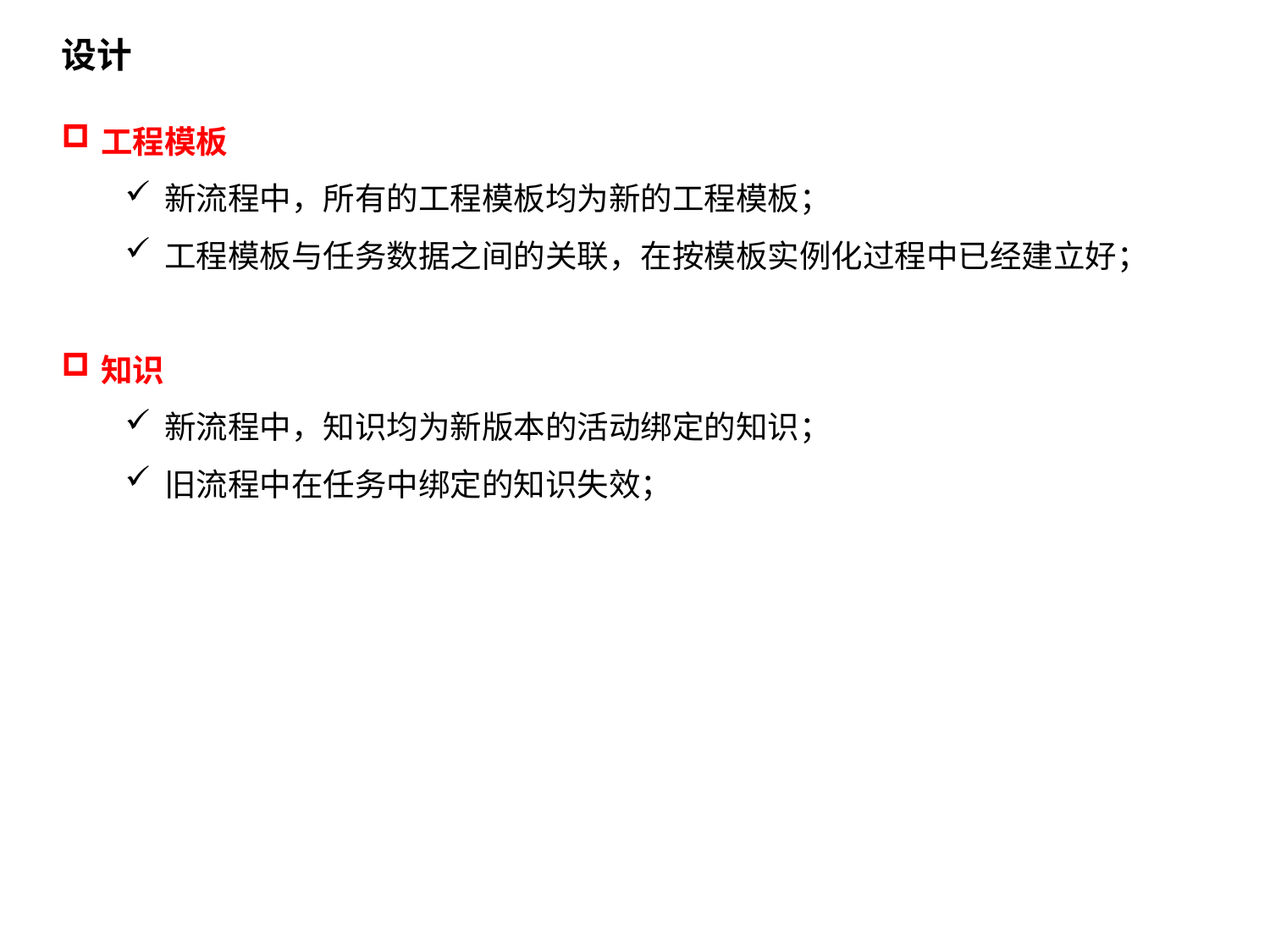

设计
工程模板
新流程中，所有的工程模板均为新的工程模板；
工程模板与任务数据之间的关联，在按模板实例化过程中已经建立好；

知识
新流程中，知识均为新版本的活动绑定的知识；
旧流程中在任务中绑定的知识失效；